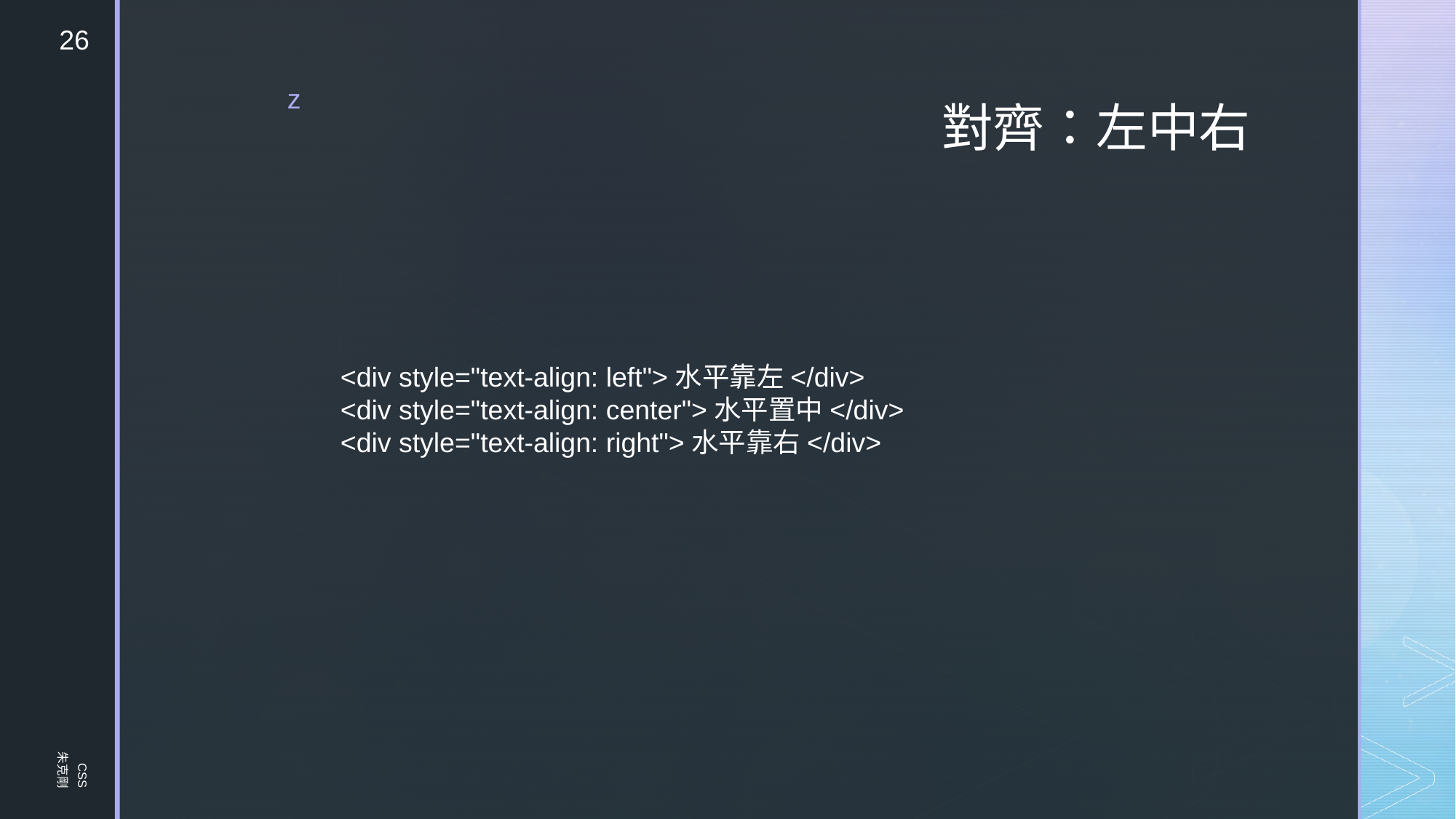

26
# 對齊：左中右
<div style="text-align: left">水平靠左</div>
<div style="text-align: center">水平置中</div>
<div style="text-align: right">水平靠右</div>
CSS
朱克剛